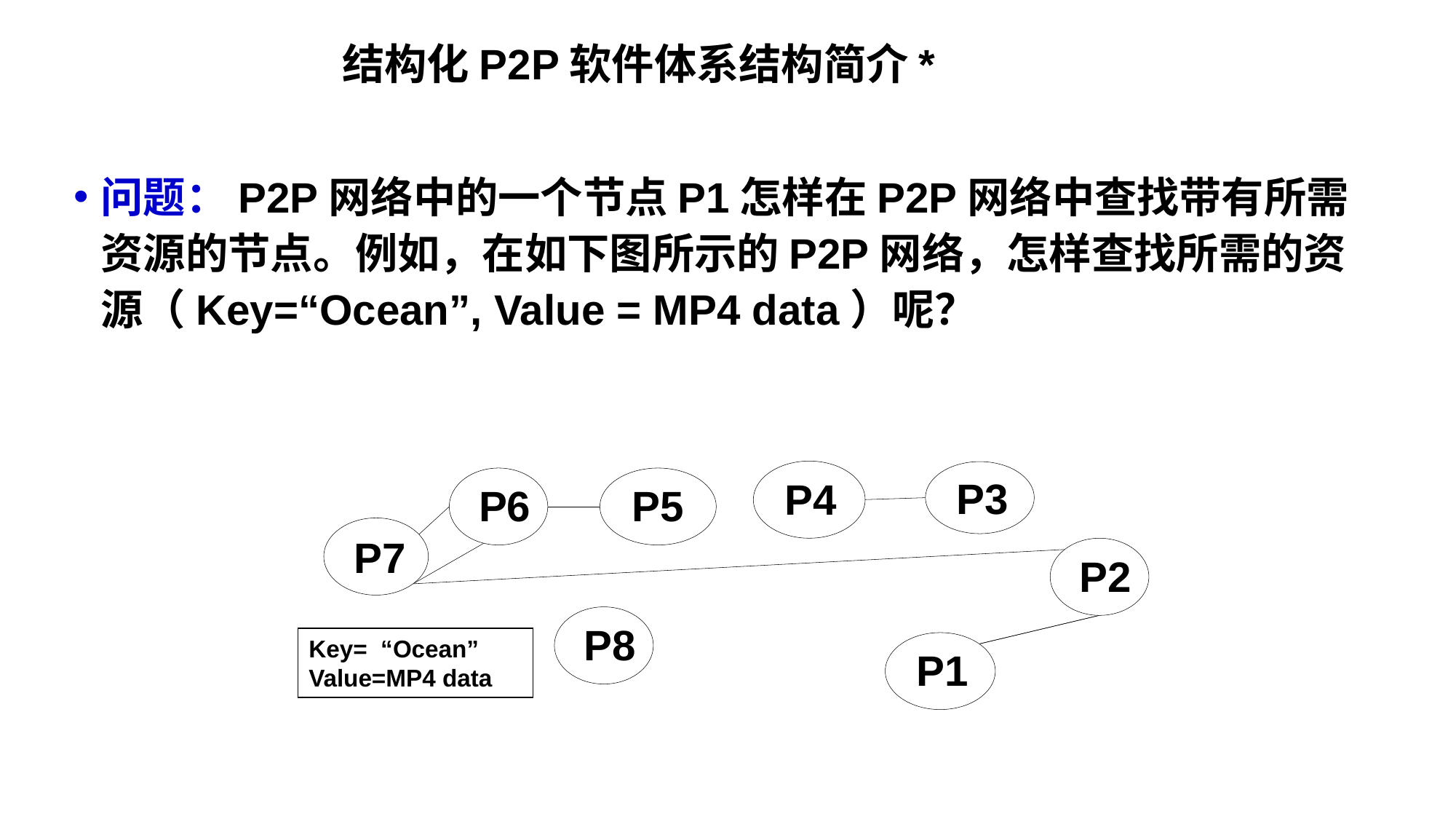

# 结构化P2P软件体系结构简介*
问题：P2P网络中的一个节点P1怎样在P2P网络中查找带有所需资源的节点。例如，在如下图所示的P2P网络，怎样查找所需的资源（Key=“Ocean”, Value = MP4 data）呢？
P4
P3
P6
P5
P7
P2
P8
Key=  “Ocean”
Value=MP4 data
P1